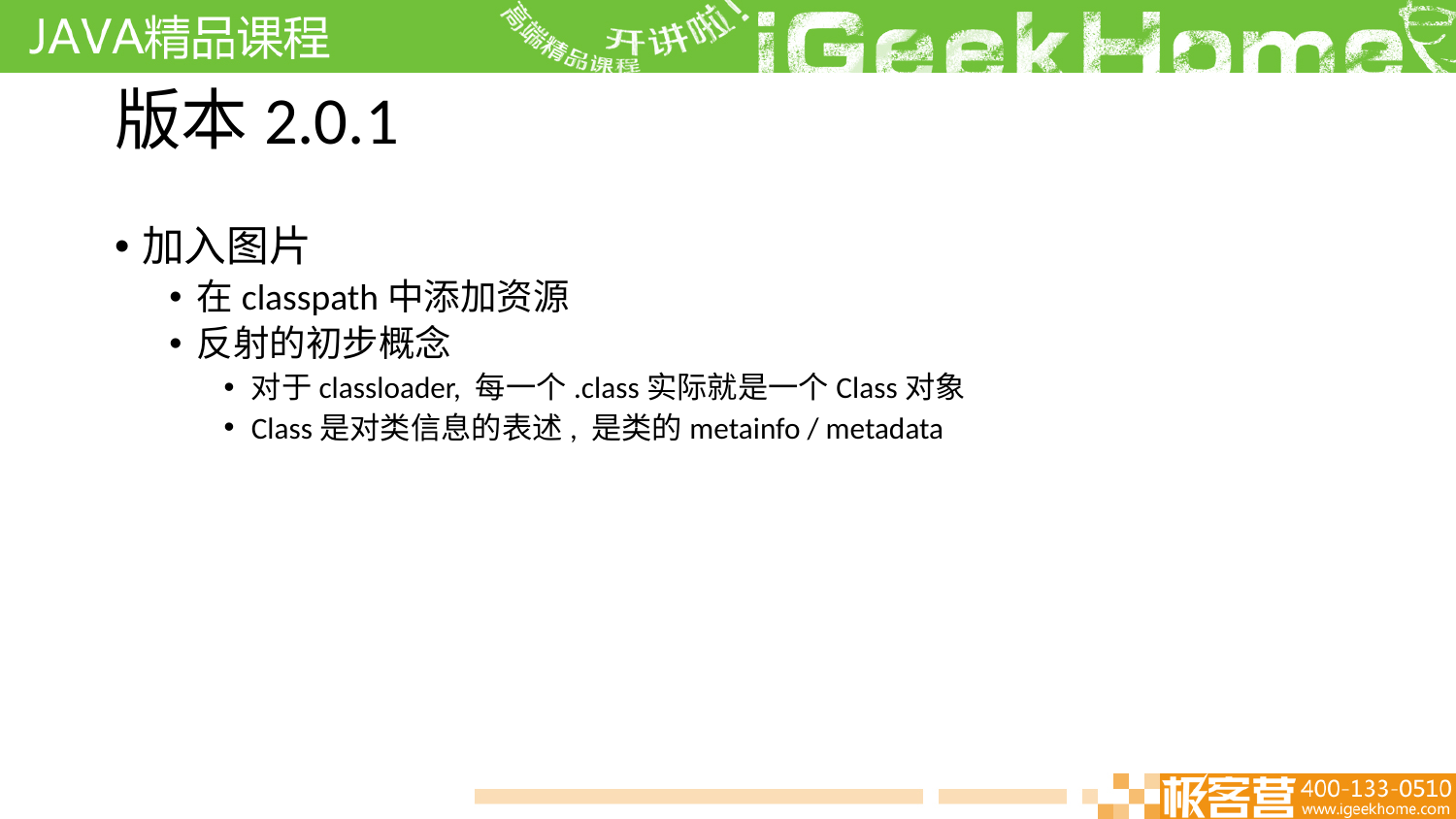

# 版本2.0.1
加入图片
在classpath中添加资源
反射的初步概念
对于classloader, 每一个.class实际就是一个Class对象
Class是对类信息的表述, 是类的metainfo / metadata